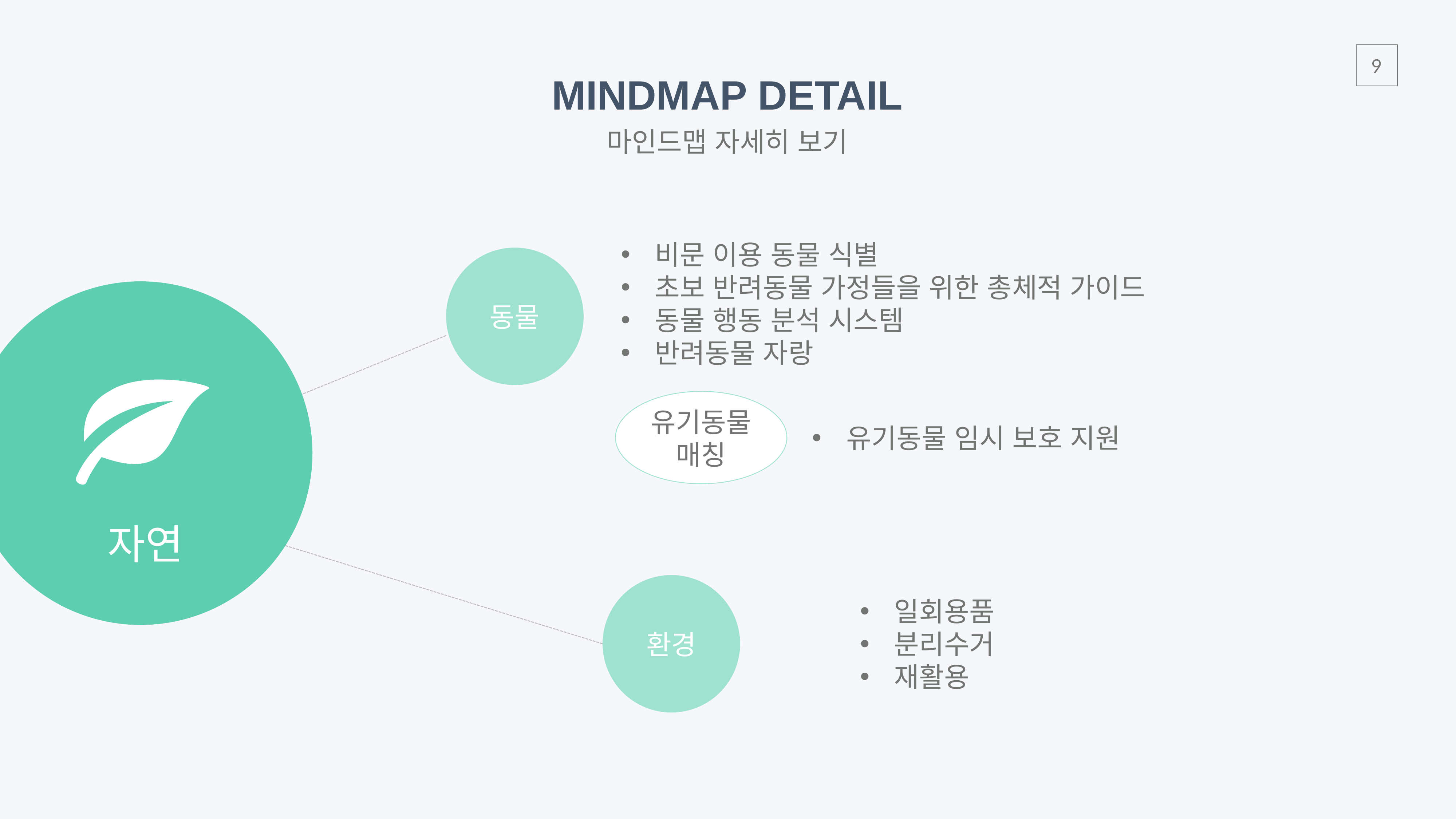

MINDMAP DETAIL
마인드맵 자세히 보기
비문 이용 동물 식별
초보 반려동물 가정들을 위한 총체적 가이드
동물 행동 분석 시스템
반려동물 자랑
동물

자연
유기동물 매칭
유기동물 임시 보호 지원
환경
일회용품
분리수거
재활용